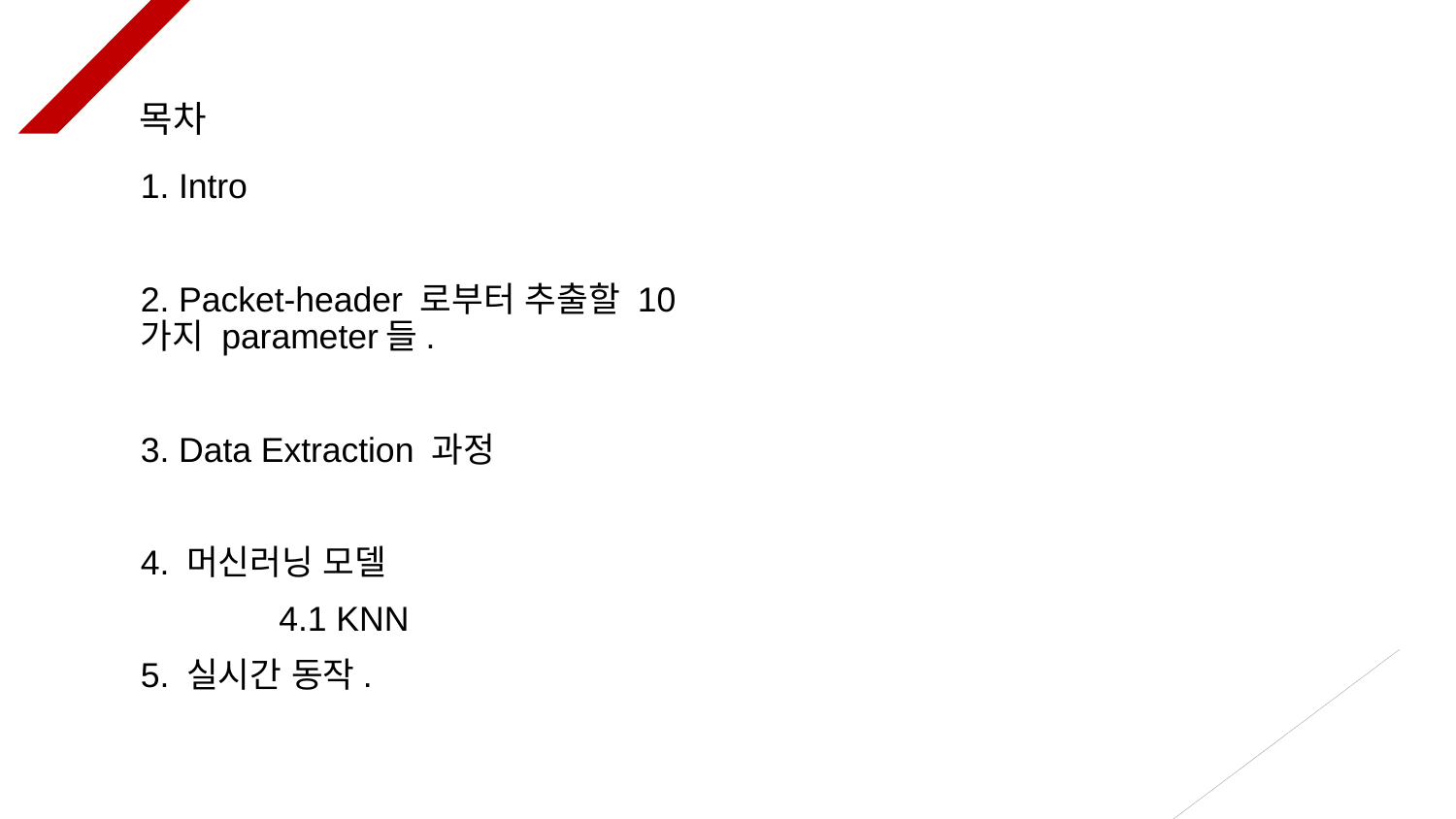

목차
1. Intro

2. Packet-header 로부터 추출할 10가지 parameter들.

3. Data Extraction 과정

4. 머신러닝 모델
	4.1 KNN
5. 실시간 동작.